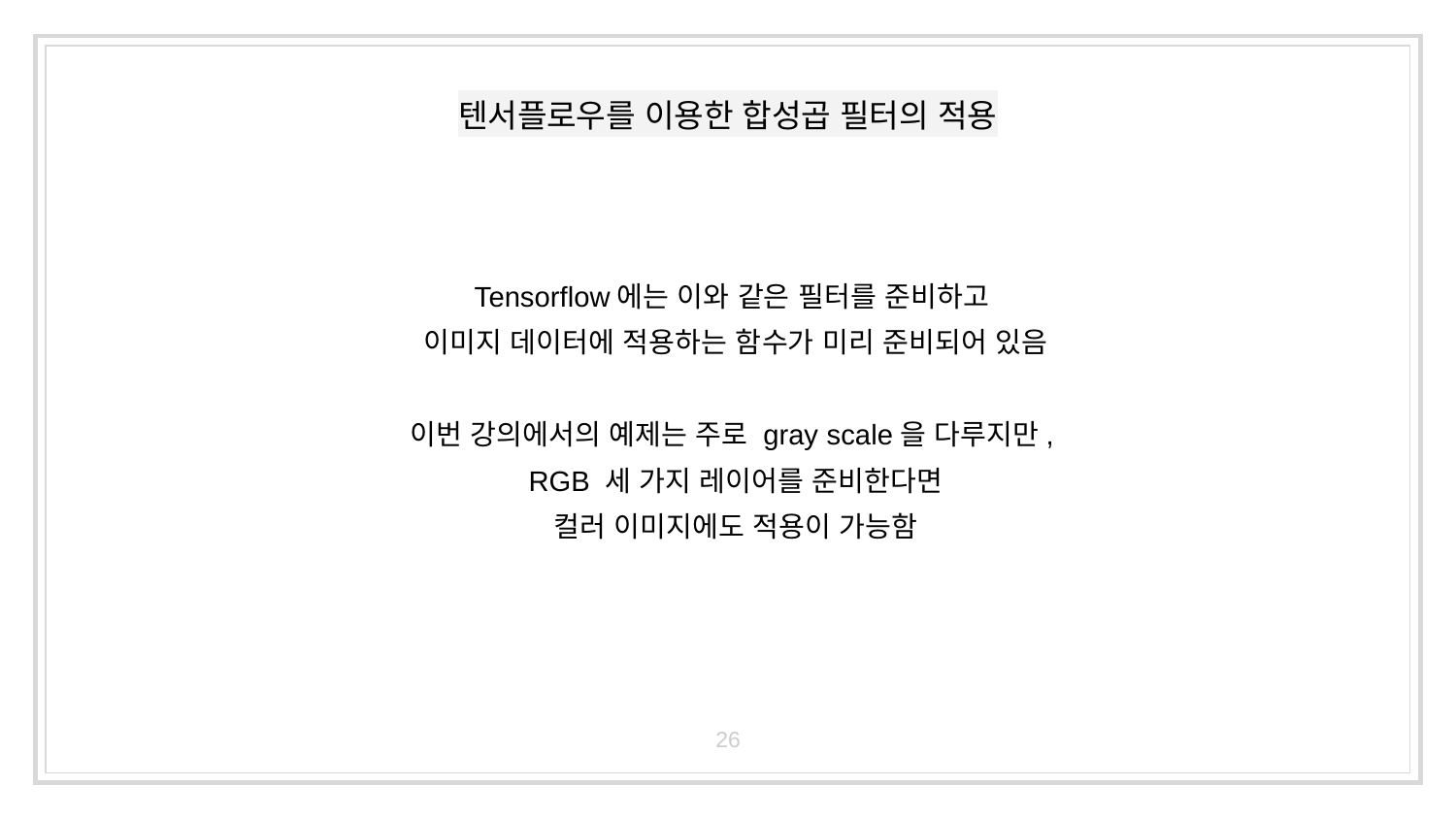

# 텐서플로우를 이용한 합성곱 필터의 적용
Tensorflow에는 이와 같은 필터를 준비하고
이미지 데이터에 적용하는 함수가 미리 준비되어 있음

이번 강의에서의 예제는 주로 gray scale을 다루지만,
RGB 세 가지 레이어를 준비한다면
컬러 이미지에도 적용이 가능함

26